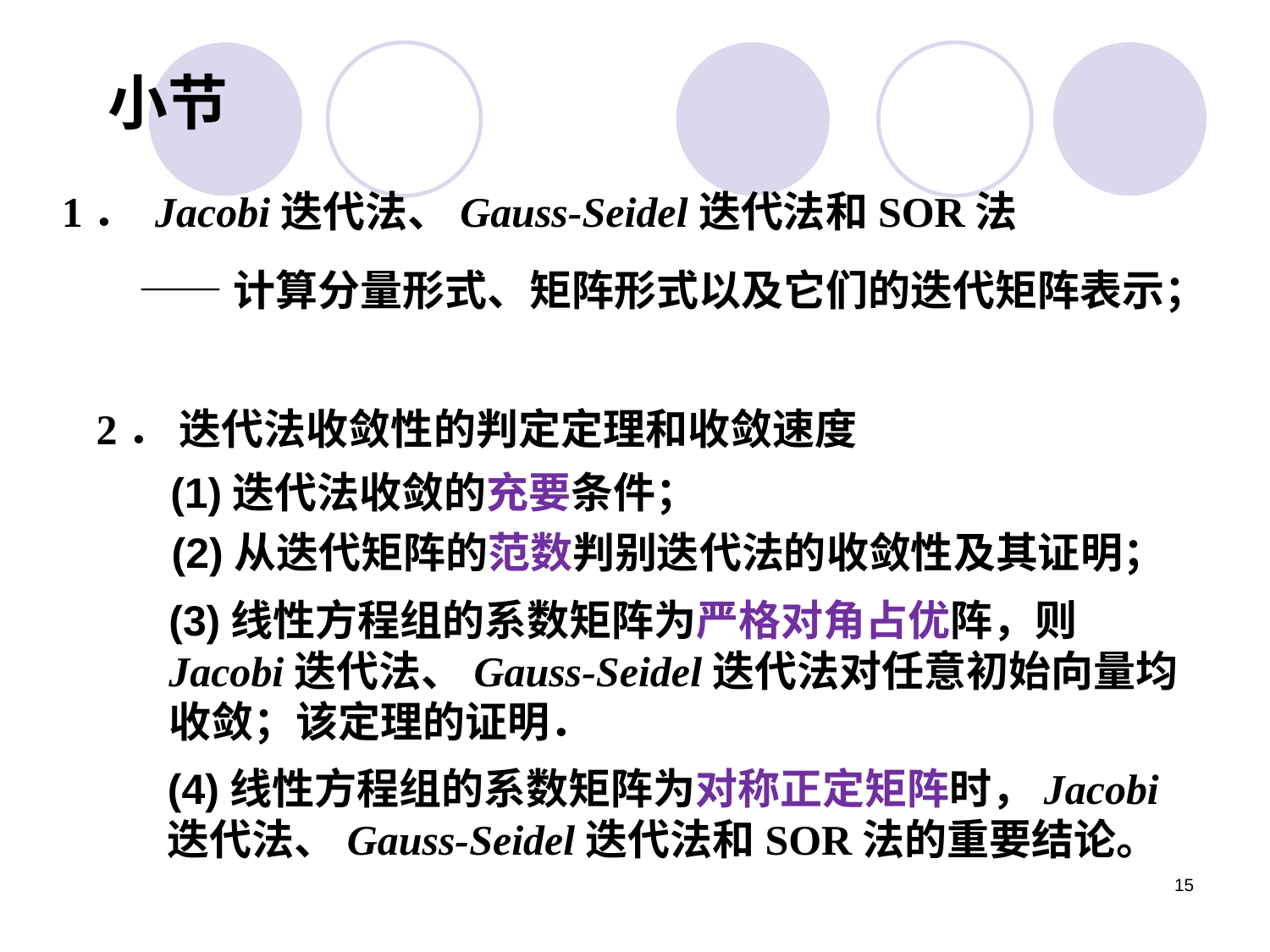

# 小节
1． Jacobi迭代法、Gauss-Seidel迭代法和SOR法
——计算分量形式、矩阵形式以及它们的迭代矩阵表示；
2． 迭代法收敛性的判定定理和收敛速度
(1)迭代法收敛的充要条件；
(2)从迭代矩阵的范数判别迭代法的收敛性及其证明；
(3)线性方程组的系数矩阵为严格对角占优阵，则Jacobi迭代法、Gauss-Seidel迭代法对任意初始向量均收敛；该定理的证明．
(4)线性方程组的系数矩阵为对称正定矩阵时，Jacobi迭代法、Gauss-Seidel迭代法和SOR法的重要结论。
15